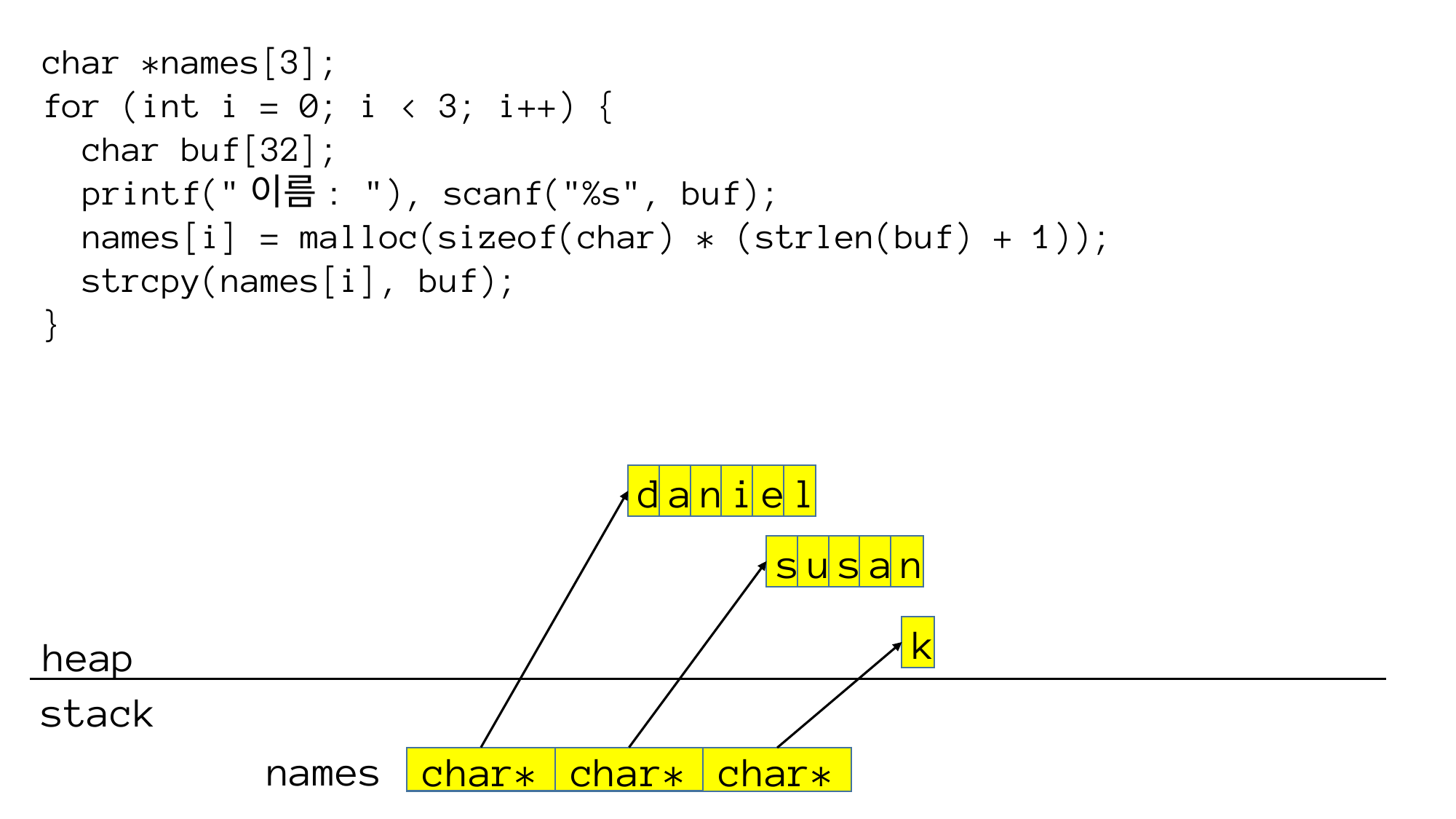

char *names[3];
for (int i = 0; i < 3; i++) {
  char buf[32];
  printf("이름: "), scanf("%s", buf);
  names[i] = malloc(sizeof(char) * (strlen(buf) + 1));
  strcpy(names[i], buf);
}
d
a
n
i
e
l
s
u
s
a
n
k
heap
stack
names
char*
char*
char*